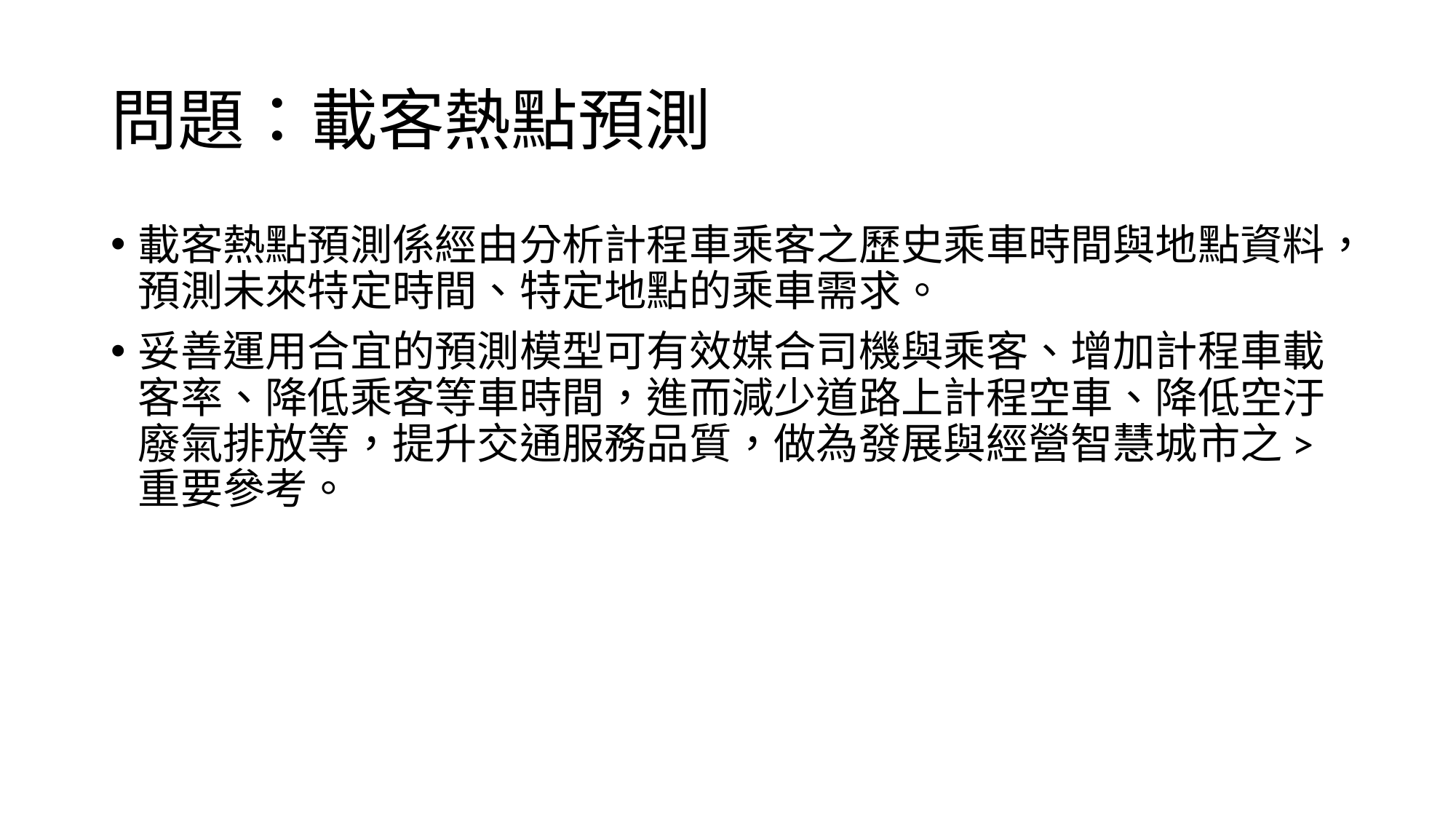

# 問題：載客熱點預測
載客熱點預測係經由分析計程車乘客之歷史乘車時間與地點資料，預測未來特定時間、特定地點的乘車需求。
妥善運用合宜的預測模型可有效媒合司機與乘客、增加計程車載客率、降低乘客等車時間，進而減少道路上計程空車、降低空汙廢氣排放等，提升交通服務品質，做為發展與經營智慧城市之>重要參考。